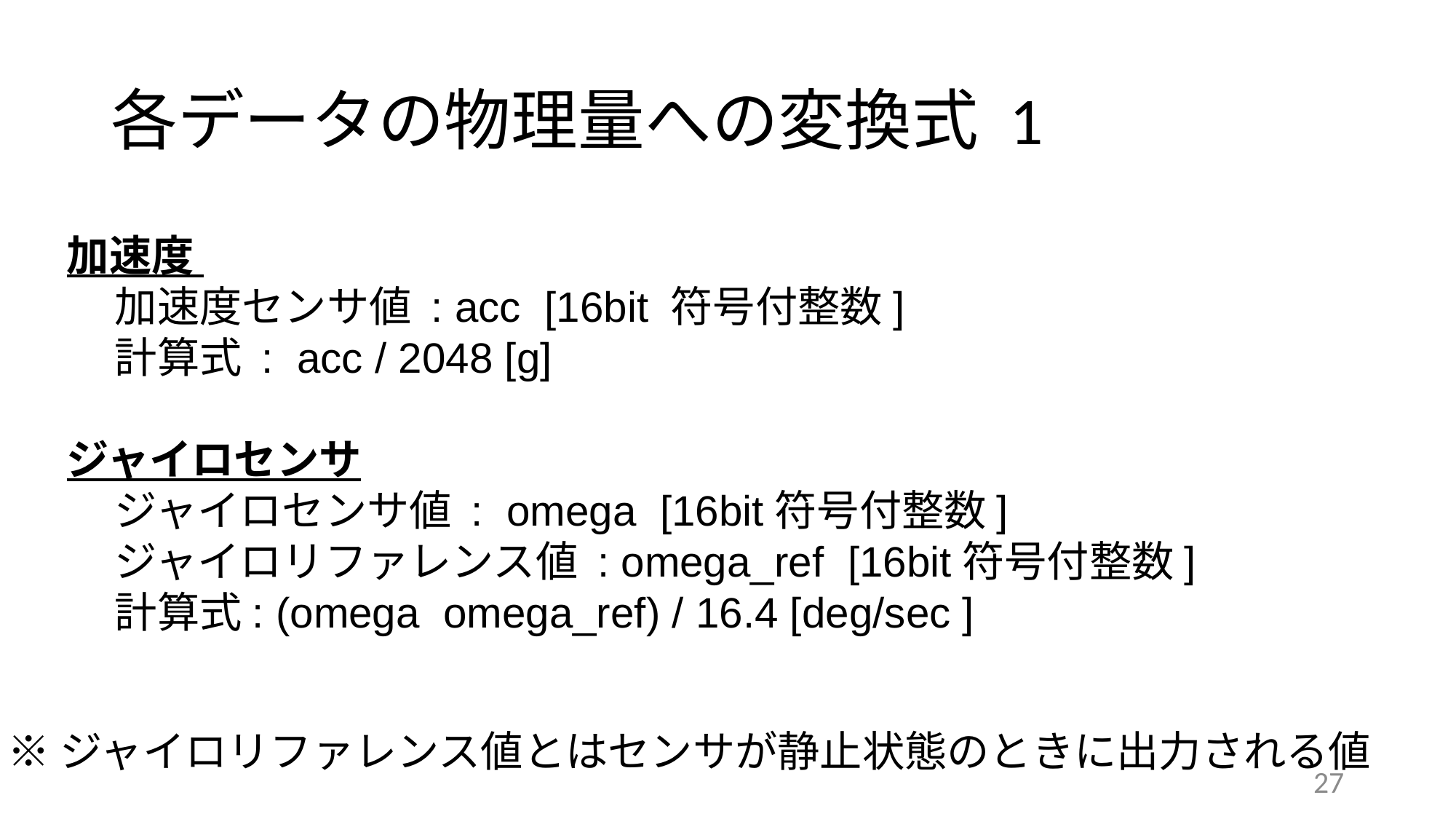

# 各データの物理量への変換式 1
加速度
    加速度センサ値 : acc  [16bit 符号付整数]
    計算式 :  acc / 2048 [g]

ジャイロセンサ
    ジャイロセンサ値 :  omega  [16bit符号付整数]
    ジャイロリファレンス値 : omega_ref  [16bit符号付整数]
    計算式: (omega ­ omega_ref) / 16.4 [deg/sec ]

※ジャイロリファレンス値とはセンサが静止状態のときに出力される値
27